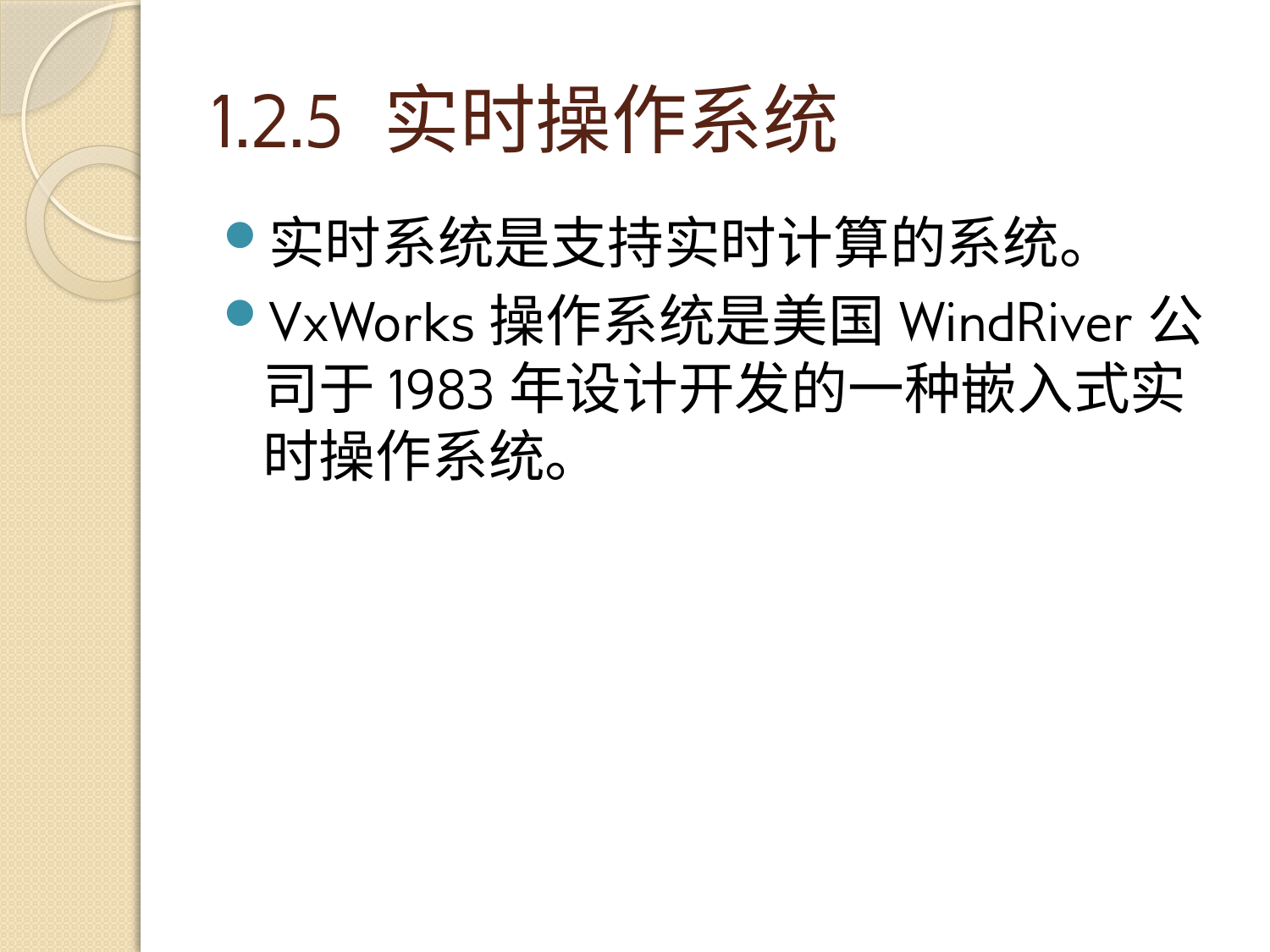

# 1.2.5 实时操作系统
实时系统是支持实时计算的系统。
VxWorks操作系统是美国WindRiver公司于1983年设计开发的一种嵌入式实时操作系统。